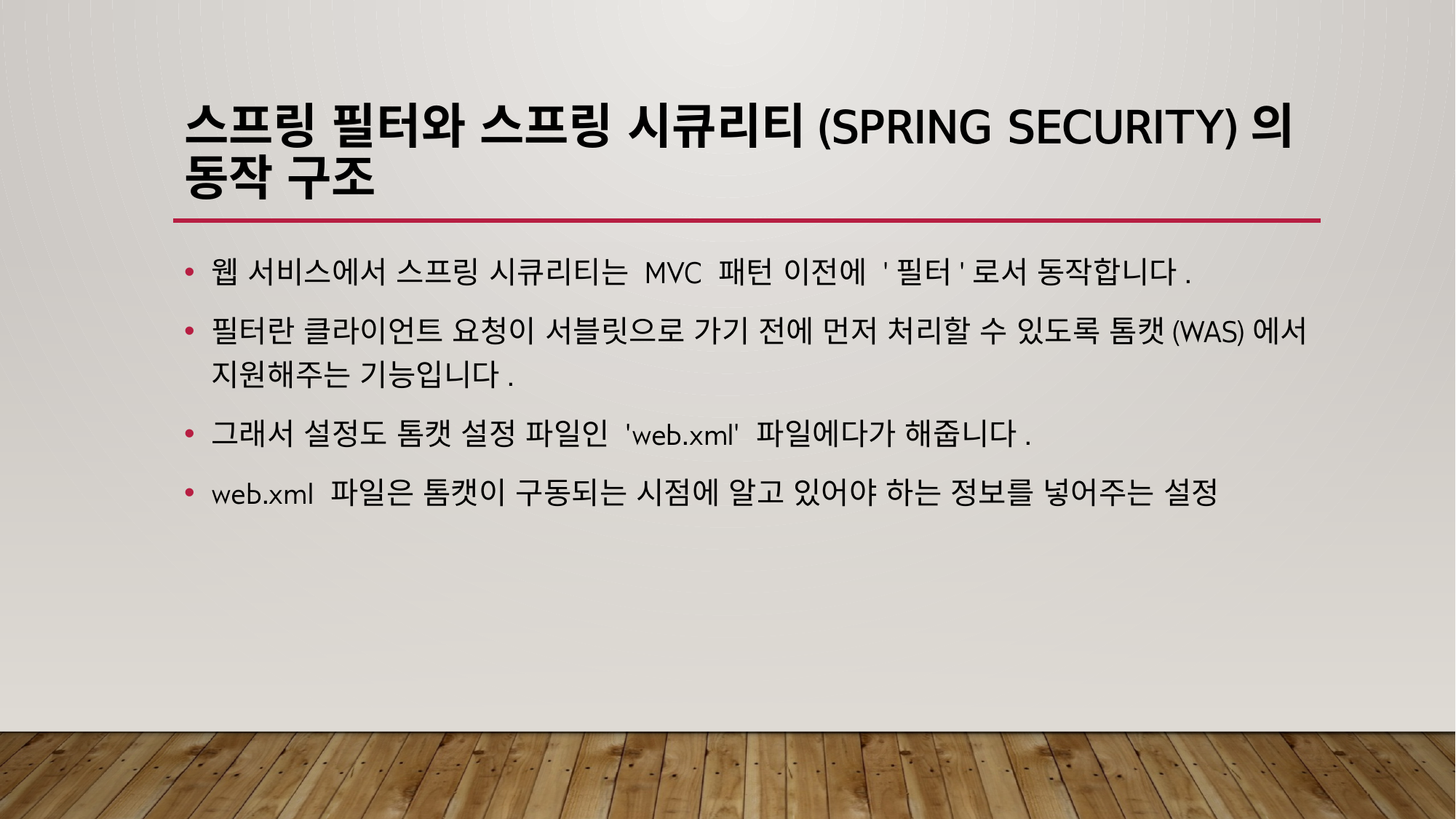

# 스프링 필터와 스프링 시큐리티(Spring Security)의 동작 구조
웹 서비스에서 스프링 시큐리티는 MVC 패턴 이전에 '필터'로서 동작합니다.
필터란 클라이언트 요청이 서블릿으로 가기 전에 먼저 처리할 수 있도록 톰캣(WAS)에서 지원해주는 기능입니다.
그래서 설정도 톰캣 설정 파일인 'web.xml' 파일에다가 해줍니다.
web.xml 파일은 톰캣이 구동되는 시점에 알고 있어야 하는 정보를 넣어주는 설정